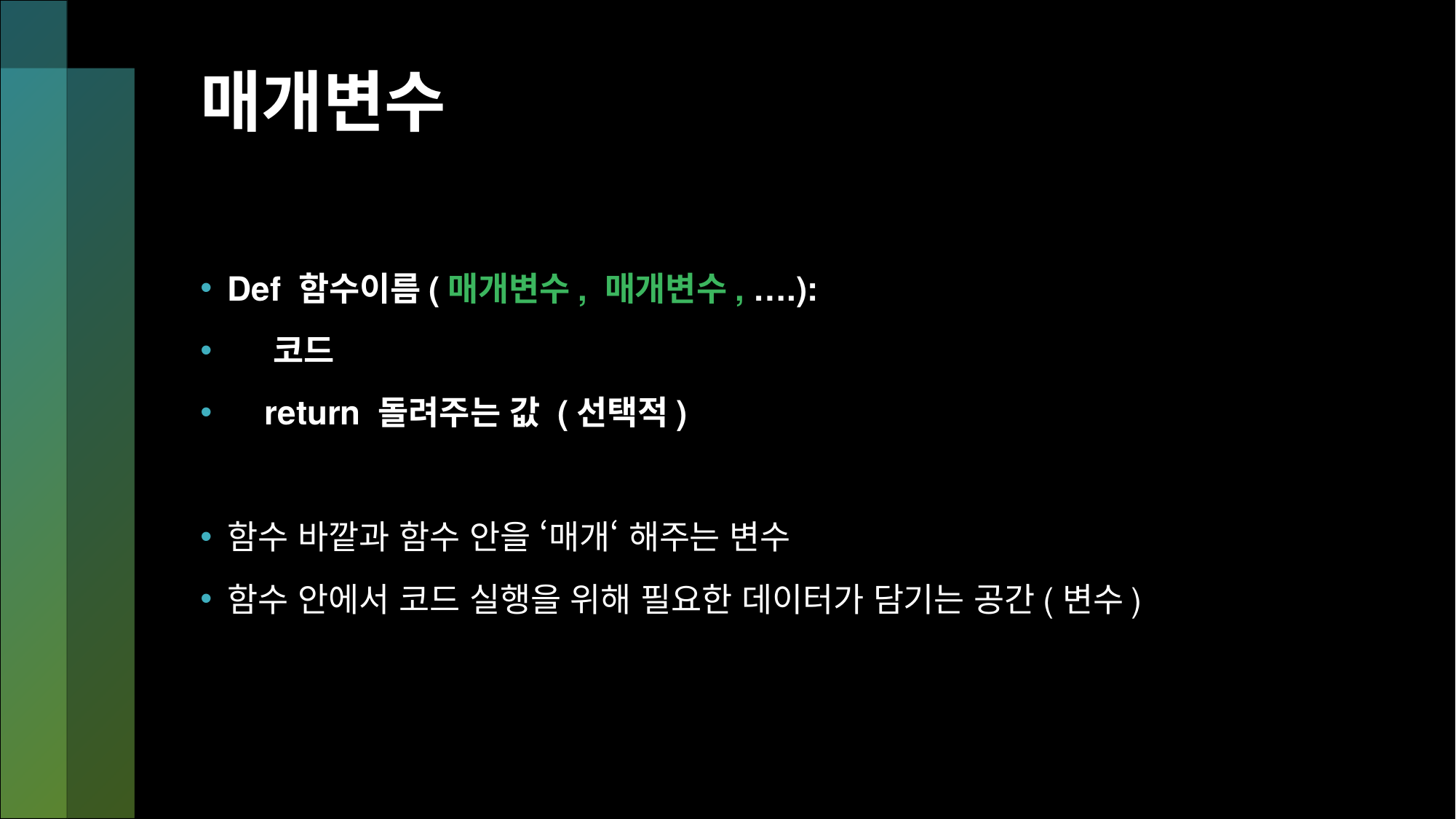

# 매개변수
Def 함수이름(매개변수, 매개변수, ….):
    코드
    return 돌려주는 값 (선택적)

함수 바깥과 함수 안을 ‘매개‘ 해주는 변수
함수 안에서 코드 실행을 위해 필요한 데이터가 담기는 공간(변수)